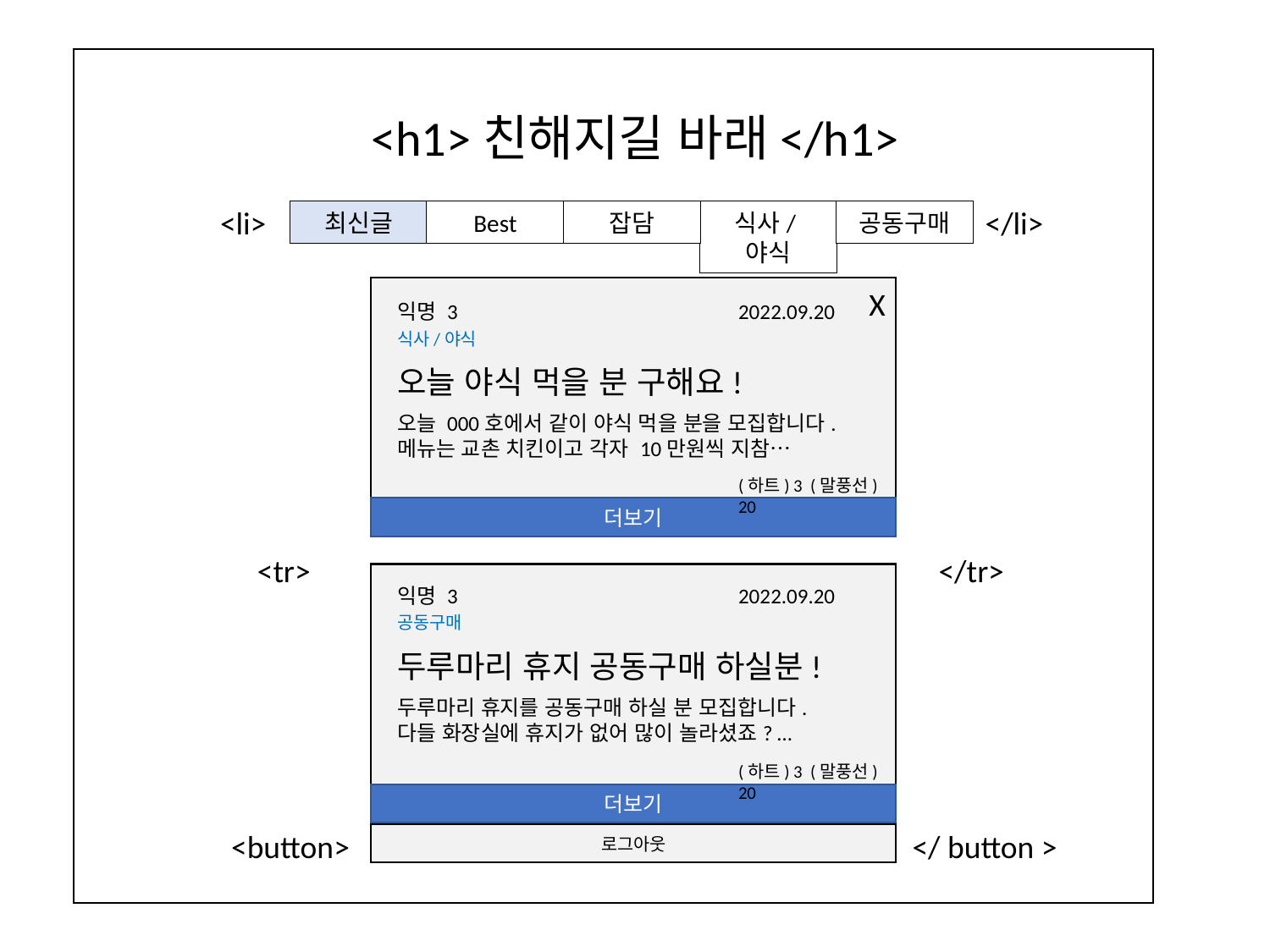

<h1>친해지길 바래</h1>
<li>
</li>
최신글
Best
잡담
식사/야식
공동구매

X
익명 3
2022.09.20
식사/야식
오늘 야식 먹을 분 구해요!
오늘 000호에서 같이 야식 먹을 분을 모집합니다. 메뉴는 교촌 치킨이고 각자 10만원씩 지참…
(하트) 3  (말풍선) 20
더보기
<tr>
</tr>

익명 3
2022.09.20
공동구매
두루마리 휴지 공동구매 하실분!
두루마리 휴지를 공동구매 하실 분 모집합니다. 다들 화장실에 휴지가 없어 많이 놀라셨죠? …
(하트) 3  (말풍선) 20
더보기
<button>
</ button >
로그아웃